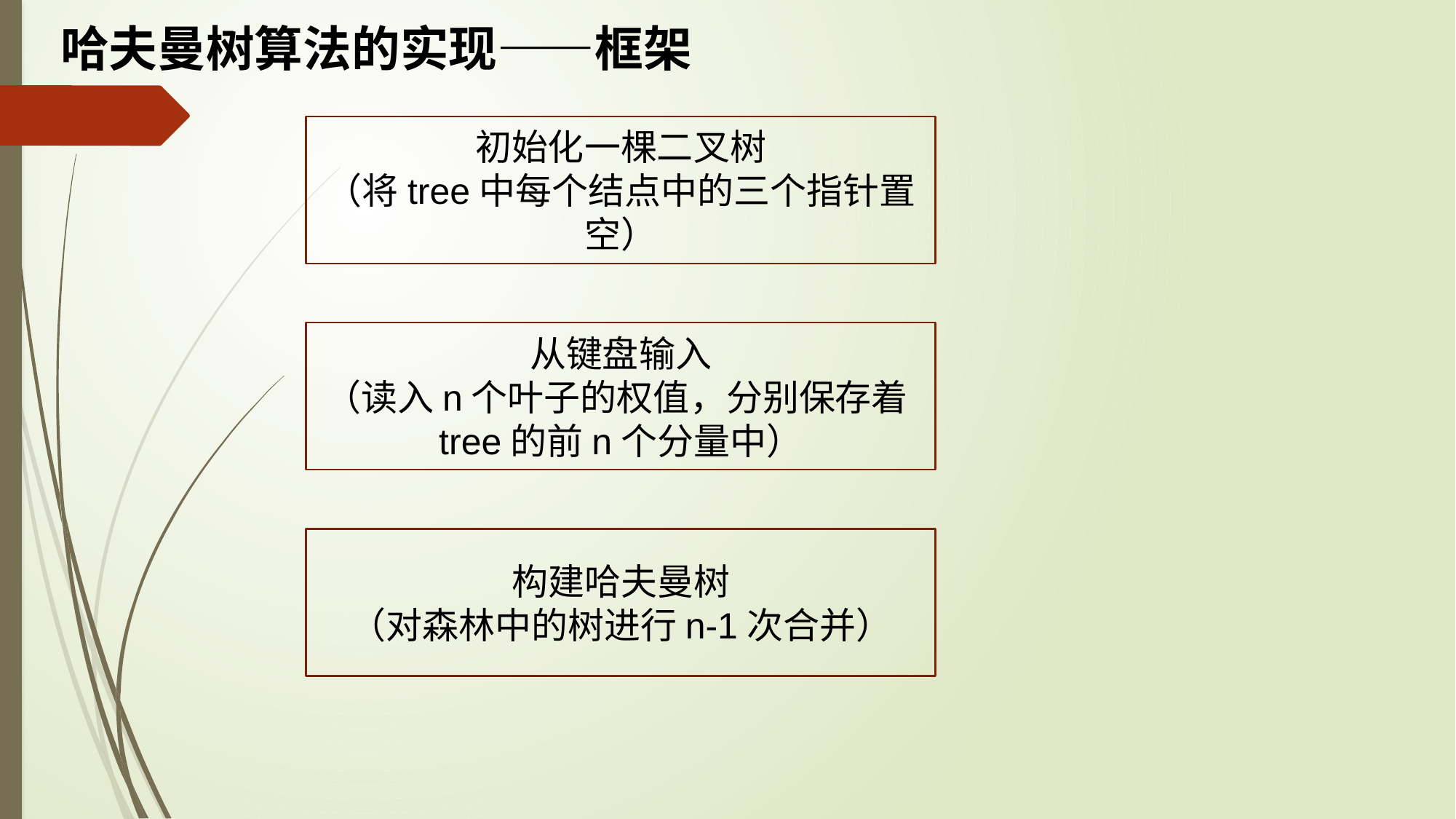

# 哈夫曼树算法的实现——框架
初始化一棵二叉树
（将tree中每个结点中的三个指针置空）
从键盘输入
（读入n个叶子的权值，分别保存着tree的前n个分量中）
构建哈夫曼树
（对森林中的树进行n-1次合并）